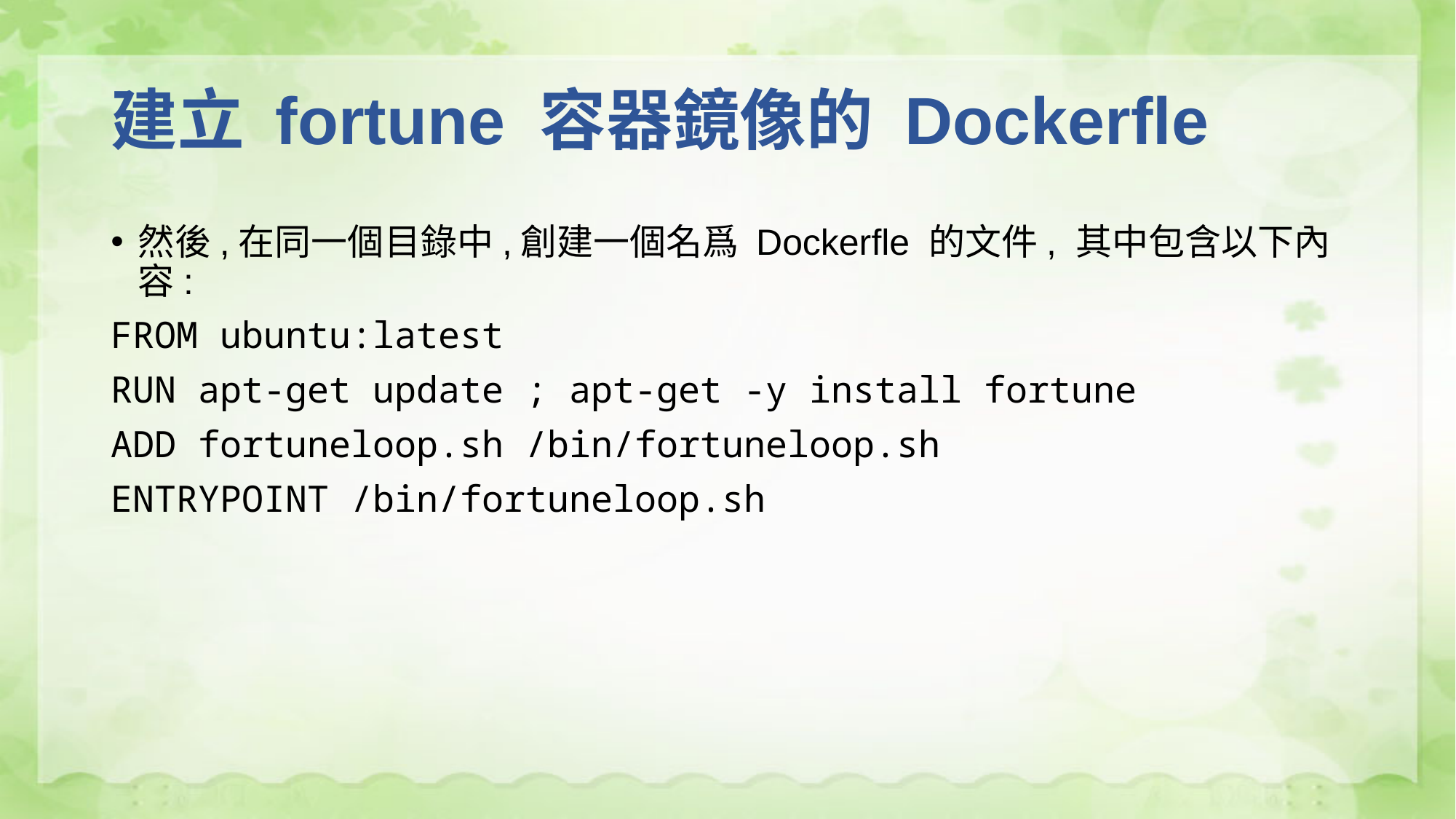

# 建立 fortune 容器鏡像的 Dockerfle
然後,在同一個目錄中,創建一個名爲 Dockerfle 的文件, 其中包含以下內容:
FROM ubuntu:latest
RUN apt-get update ; apt-get -y install fortune
ADD fortuneloop.sh /bin/fortuneloop.sh
ENTRYPOINT /bin/fortuneloop.sh